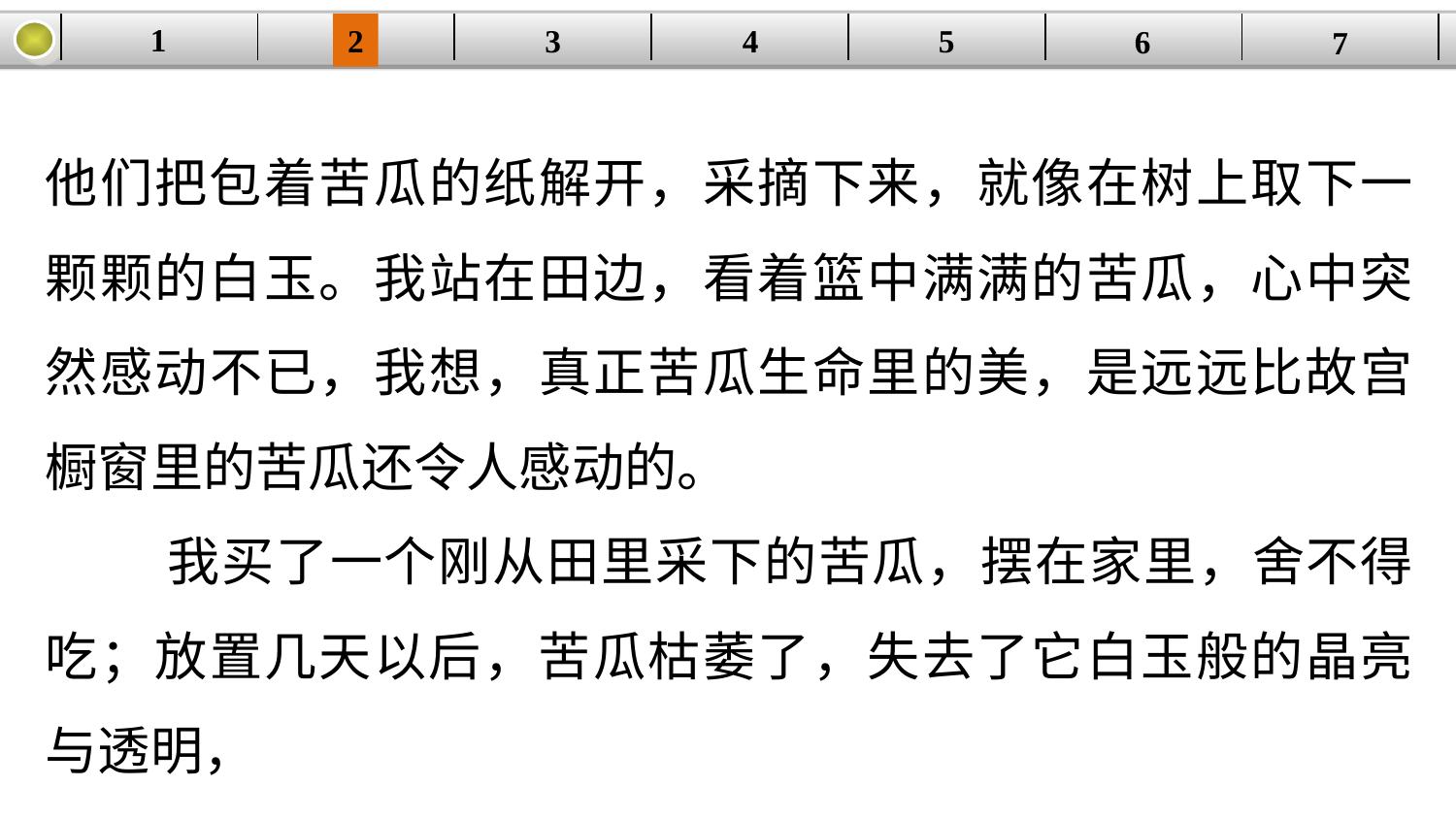

1
5
3
2
|  |  |  |  |  |  |  |
| --- | --- | --- | --- | --- | --- | --- |
4
6
7

他们把包着苦瓜的纸解开，采摘下来，就像在树上取下一颗颗的白玉。我站在田边，看着篮中满满的苦瓜，心中突然感动不已，我想，真正苦瓜生命里的美，是远远比故宫橱窗里的苦瓜还令人感动的。
        我买了一个刚从田里采下的苦瓜，摆在家里，舍不得吃；放置几天以后，苦瓜枯萎了，失去了它白玉般的晶亮与透明，